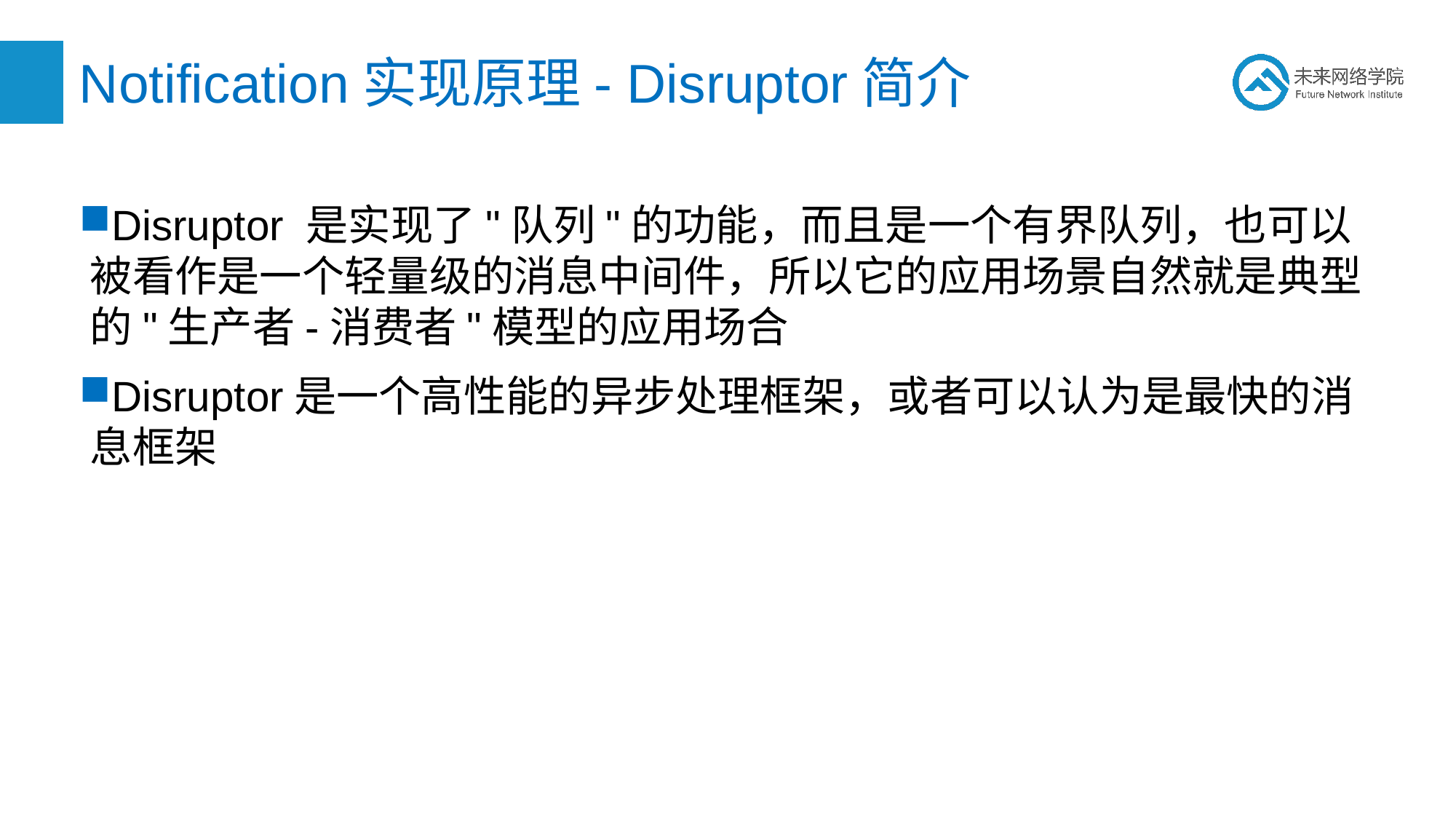

# Notification实现原理- Disruptor简介
Disruptor 是实现了"队列"的功能，而且是一个有界队列，也可以被看作是一个轻量级的消息中间件，所以它的应用场景自然就是典型的"生产者-消费者"模型的应用场合
Disruptor是一个高性能的异步处理框架，或者可以认为是最快的消息框架